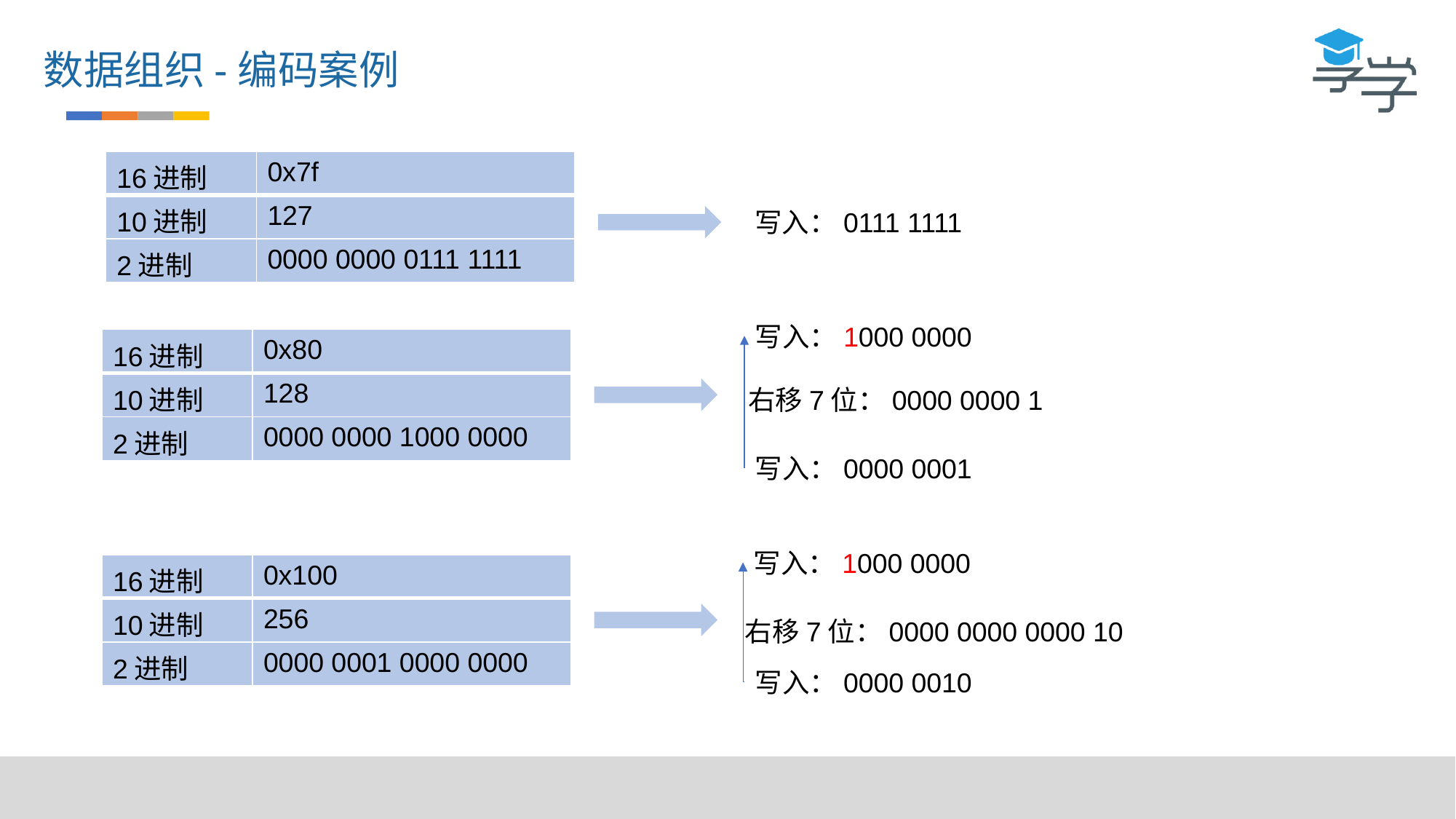

数据组织-编码案例

| 16进制 | 0x7f |
| --- | --- |
| 10进制 | 127 |
| 2进制 | 0000 0000 0111 1111 |
写入：0111 1111

写入：1000 0000
| 16进制 | 0x80 |
| --- | --- |
| 10进制 | 128 |
| 2进制 | 0000 0000 1000 0000 |
右移7位：0000 0000 1

写入：0000 0001
写入：1000 0000
| 16进制 | 0x100 |
| --- | --- |
| 10进制 | 256 |
| 2进制 | 0000 0001 0000 0000 |

右移7位：0000 0000 0000 10
写入：0000 0010